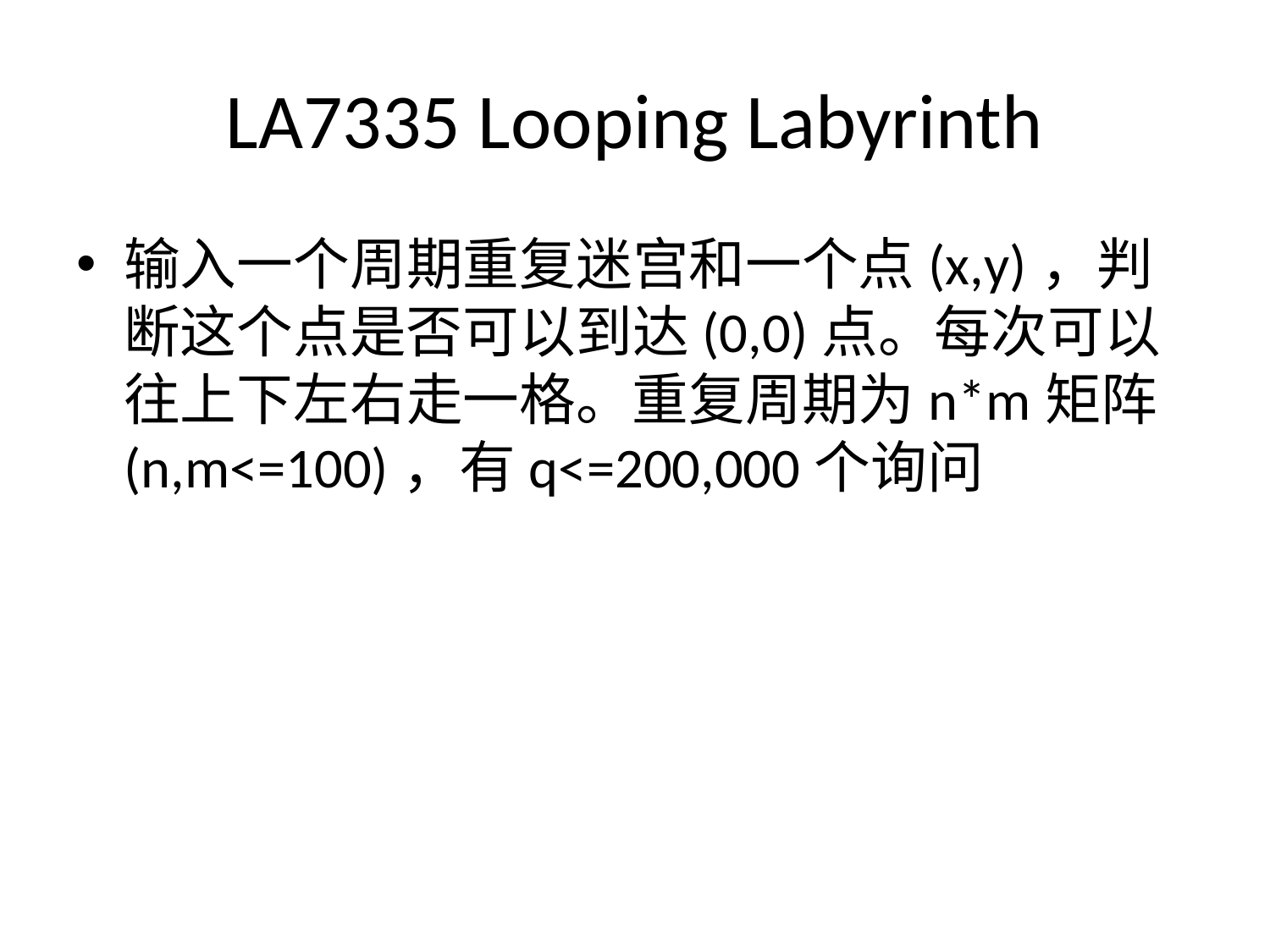

# LA7335 Looping Labyrinth
输入一个周期重复迷宫和一个点(x,y)，判断这个点是否可以到达(0,0)点。每次可以往上下左右走一格。重复周期为n*m矩阵(n,m<=100)，有q<=200,000个询问